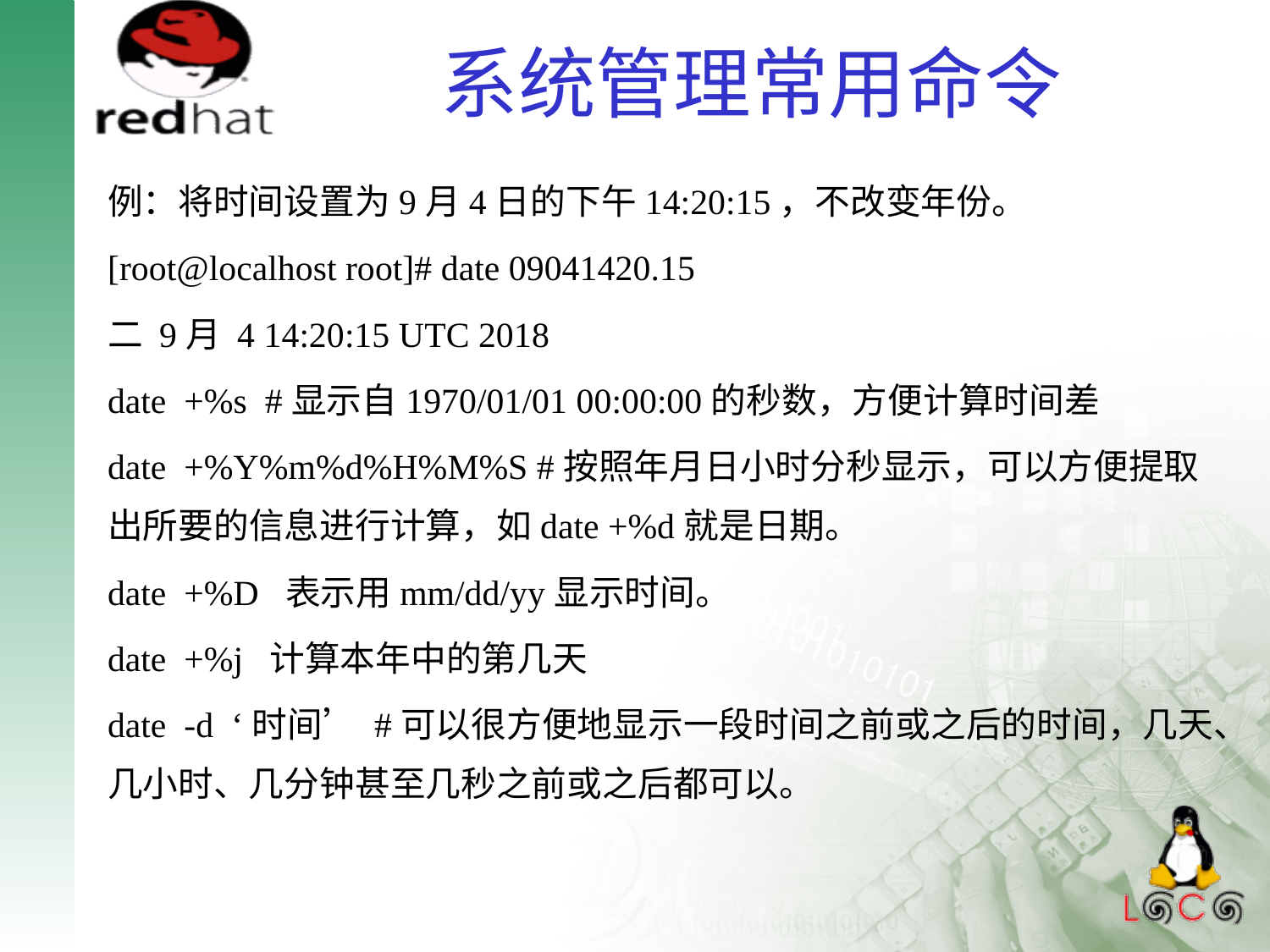

# 系统管理常用命令
例：将时间设置为9月4日的下午14:20:15，不改变年份。
[root@localhost root]# date 09041420.15
二 9月 4 14:20:15 UTC 2018
date  +%s  #显示自1970/01/01 00:00:00的秒数，方便计算时间差
date  +%Y%m%d%H%M%S #按照年月日小时分秒显示，可以方便提取出所要的信息进行计算，如date +%d就是日期。
date  +%D  表示用mm/dd/yy显示时间。
date  +%j  计算本年中的第几天
date  -d  ‘时间’ #可以很方便地显示一段时间之前或之后的时间，几天、几小时、几分钟甚至几秒之前或之后都可以。